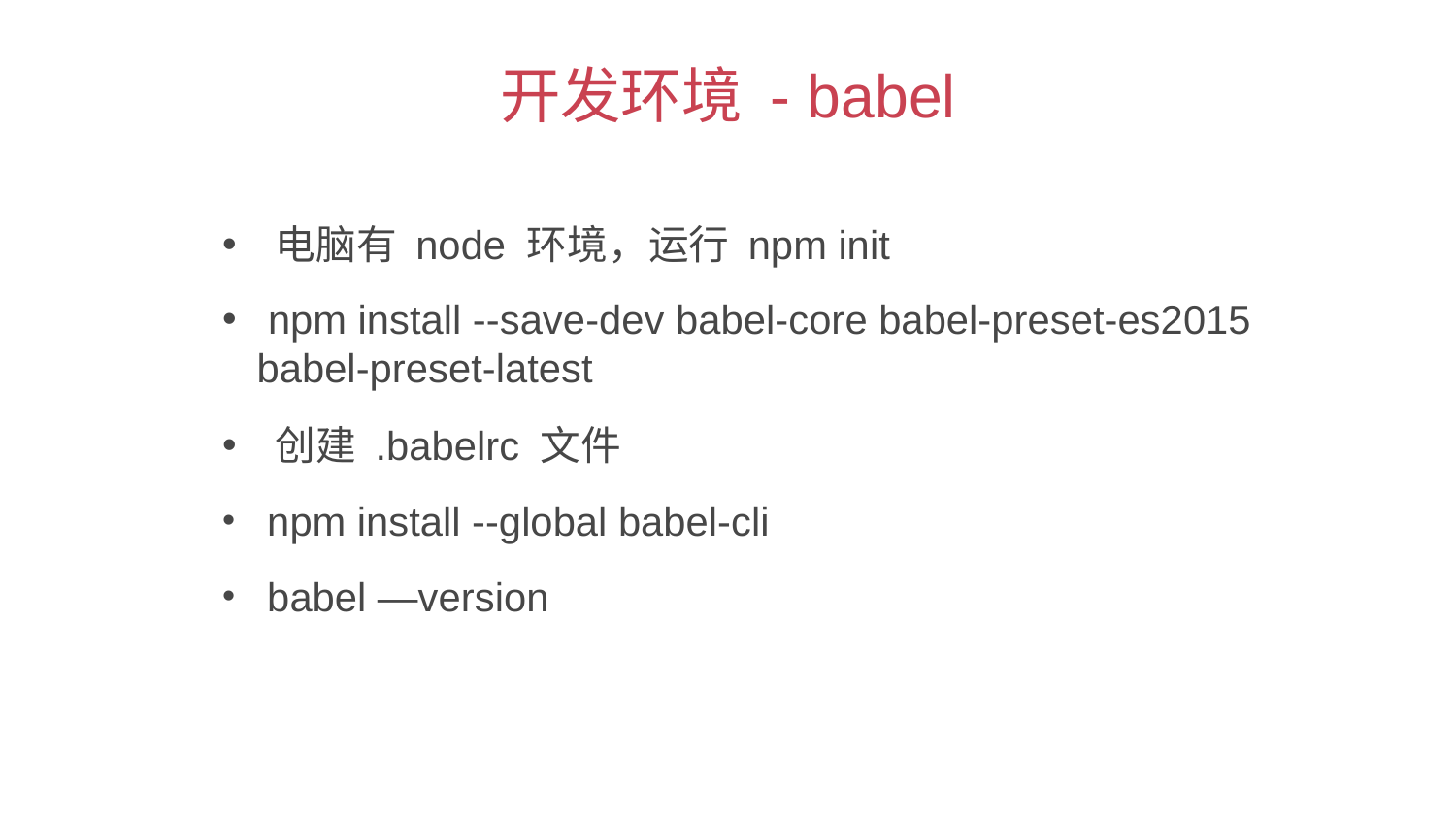

开发环境 - babel
 电脑有 node 环境，运行 npm init
 npm install --save-dev babel-core babel-preset-es2015 babel-preset-latest
 创建 .babelrc 文件
 npm install --global babel-cli
 babel —version